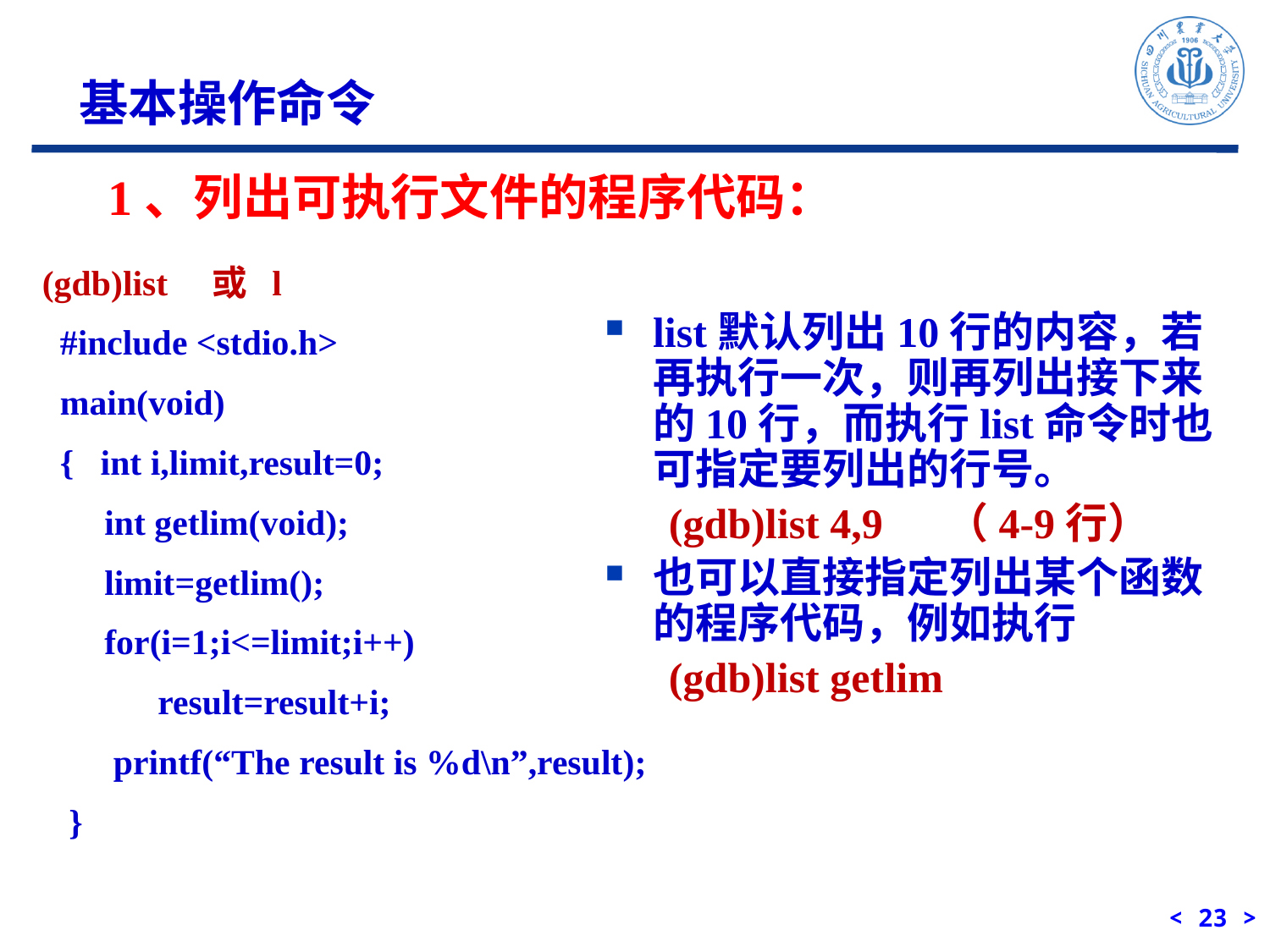

基本操作命令
1、列出可执行文件的程序代码：
   (gdb)list    或  l
     #include <stdio.h>
     main(void)
     {   int i,limit,result=0;
          int getlim(void);
          limit=getlim();
          for(i=1;i<=limit;i++)
                result=result+i;
           printf(“The result is %d\n”,result);
      }
list默认列出10行的内容，若再执行一次，则再列出接下来的10行，而执行list命令时也可指定要列出的行号。
      (gdb)list 4,9     （4-9行）
也可以直接指定列出某个函数的程序代码，例如执行
      (gdb)list getlim